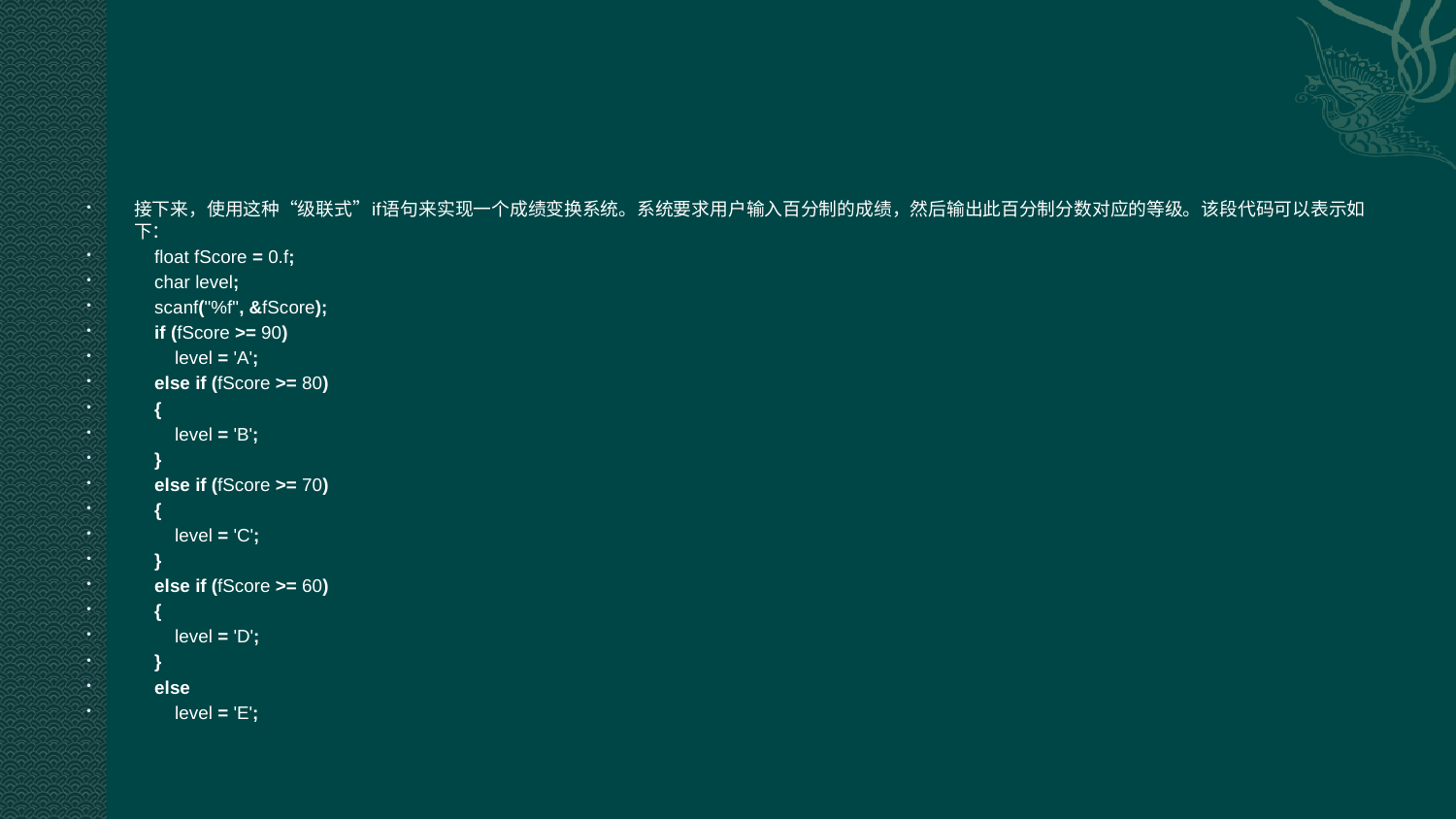

#
接下来，使用这种“级联式”if语句来实现一个成绩变换系统。系统要求用户输入百分制的成绩，然后输出此百分制分数对应的等级。该段代码可以表示如下：
    float fScore = 0.f;
    char level;
    scanf("%f", &fScore);
    if (fScore >= 90)
        level = 'A';
    else if (fScore >= 80)
    {
        level = 'B';
    }
    else if (fScore >= 70)
    {
        level = 'C';
    }
    else if (fScore >= 60)
    {
        level = 'D';
    }
    else
        level = 'E';